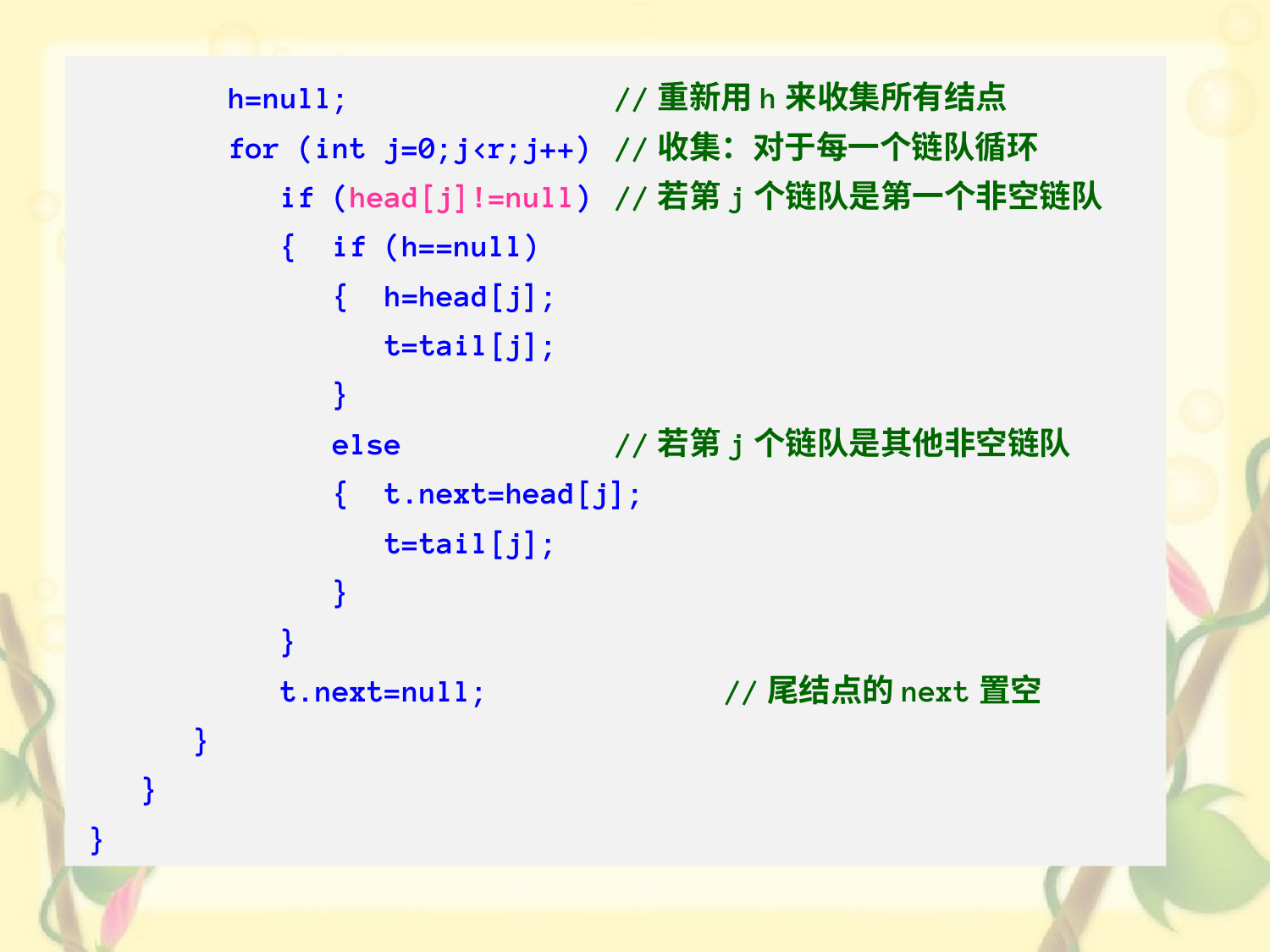

h=null;		 //重新用h来收集所有结点
        for (int j=0;j<r;j++)	 //收集：对于每一个链队循环
           if (head[j]!=null)	 //若第j个链队是第一个非空链队
           {  if (h==null)
              {  h=head[j];
                 t=tail[j];
              }
              else		 //若第j个链队是其他非空链队
              {  t.next=head[j];
                 t=tail[j];
              }
           }
           t.next=null;		//尾结点的next置空
      }
   }
}